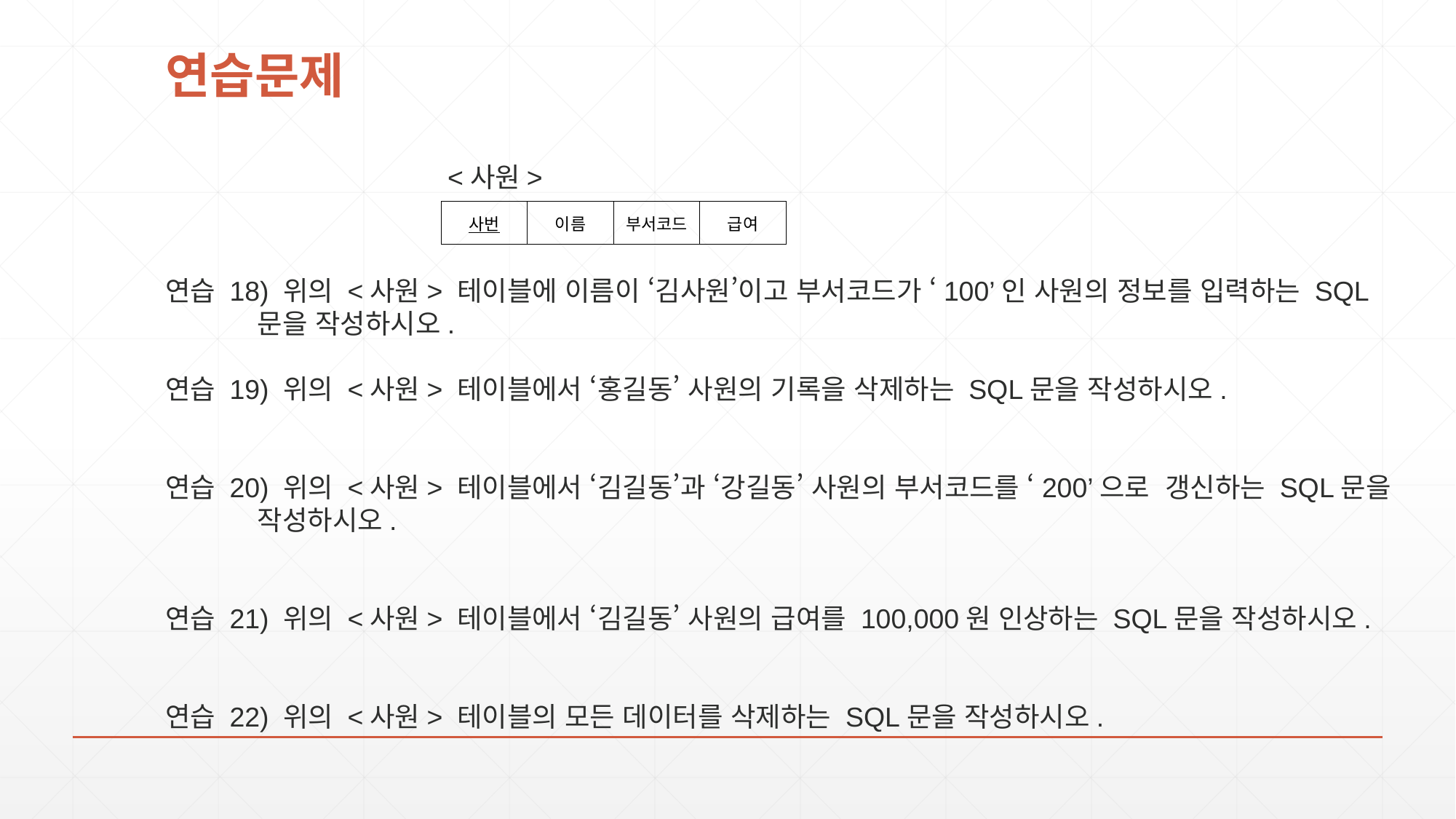

# 연습문제

<사원>
| 사번 | 이름 | 부서코드 | 급여 |
| --- | --- | --- | --- |
연습 18) 위의 <사원> 테이블에 이름이 ‘김사원’이고 부서코드가 ‘100’인 사원의 정보를 입력하는 SQL문을 작성하시오.

연습 19) 위의 <사원> 테이블에서 ‘홍길동’ 사원의 기록을 삭제하는 SQL문을 작성하시오.

연습 20) 위의 <사원> 테이블에서 ‘김길동’과 ‘강길동’ 사원의 부서코드를 ‘200’으로  갱신하는 SQL문을 작성하시오.

연습 21) 위의 <사원> 테이블에서 ‘김길동’ 사원의 급여를 100,000원 인상하는 SQL문을 작성하시오.

연습 22) 위의 <사원> 테이블의 모든 데이터를 삭제하는 SQL문을 작성하시오.